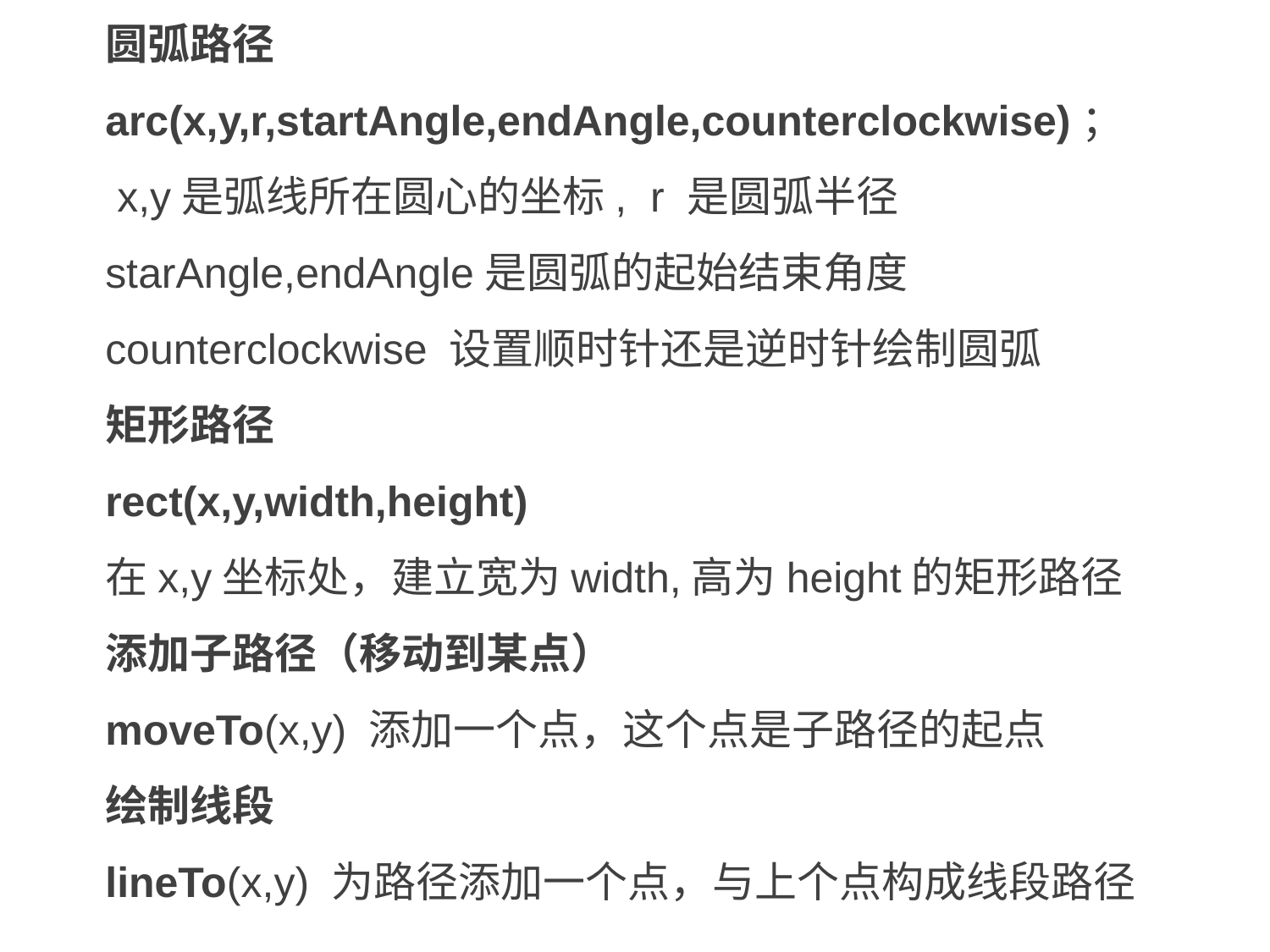

圆弧路径
arc(x,y,r,startAngle,endAngle,counterclockwise)；
 x,y是弧线所在圆心的坐标,  r 是圆弧半径
starAngle,endAngle是圆弧的起始结束角度
counterclockwise 设置顺时针还是逆时针绘制圆弧
矩形路径
rect(x,y,width,height)
在x,y坐标处，建立宽为width,高为height的矩形路径
添加子路径（移动到某点）
moveTo(x,y) 添加一个点，这个点是子路径的起点
绘制线段
lineTo(x,y) 为路径添加一个点，与上个点构成线段路径